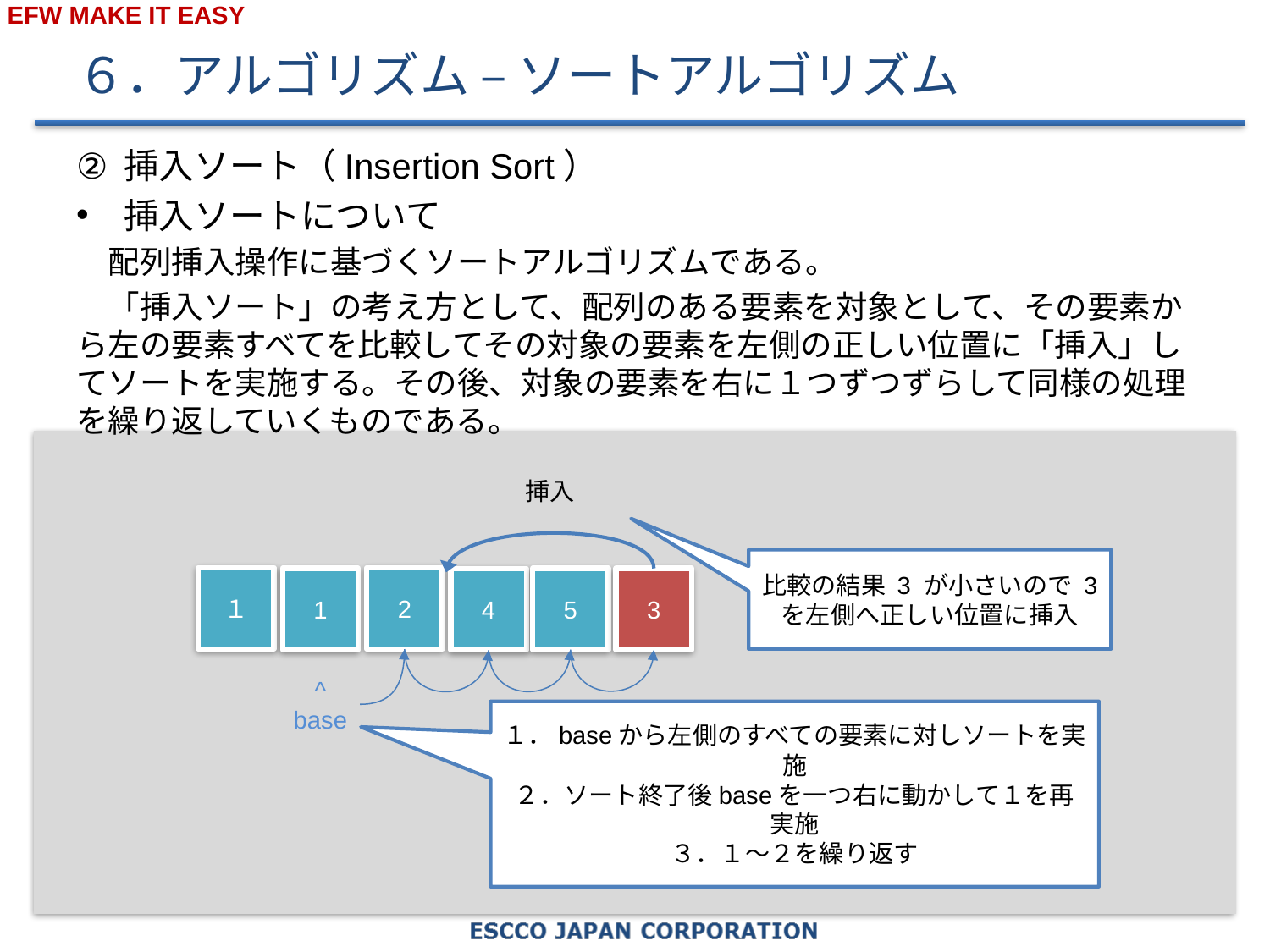

# ６．アルゴリズム – ソートアルゴリズム
挿入ソート（Insertion Sort）
挿入ソートについて
　配列挿入操作に基づくソートアルゴリズムである。
　「挿入ソート」の考え方として、配列のある要素を対象として、その要素から左の要素すべてを比較してその対象の要素を左側の正しい位置に「挿入」してソートを実施する。その後、対象の要素を右に１つずつずらして同様の処理を繰り返していくものである。

挿入
比較の結果 3 が小さいので 3 を左側へ正しい位置に挿入
１
2
3
5
1
4

^
base
１．baseから左側のすべての要素に対しソートを実施
２．ソート終了後baseを一つ右に動かして１を再実施
３．１～２を繰り返す